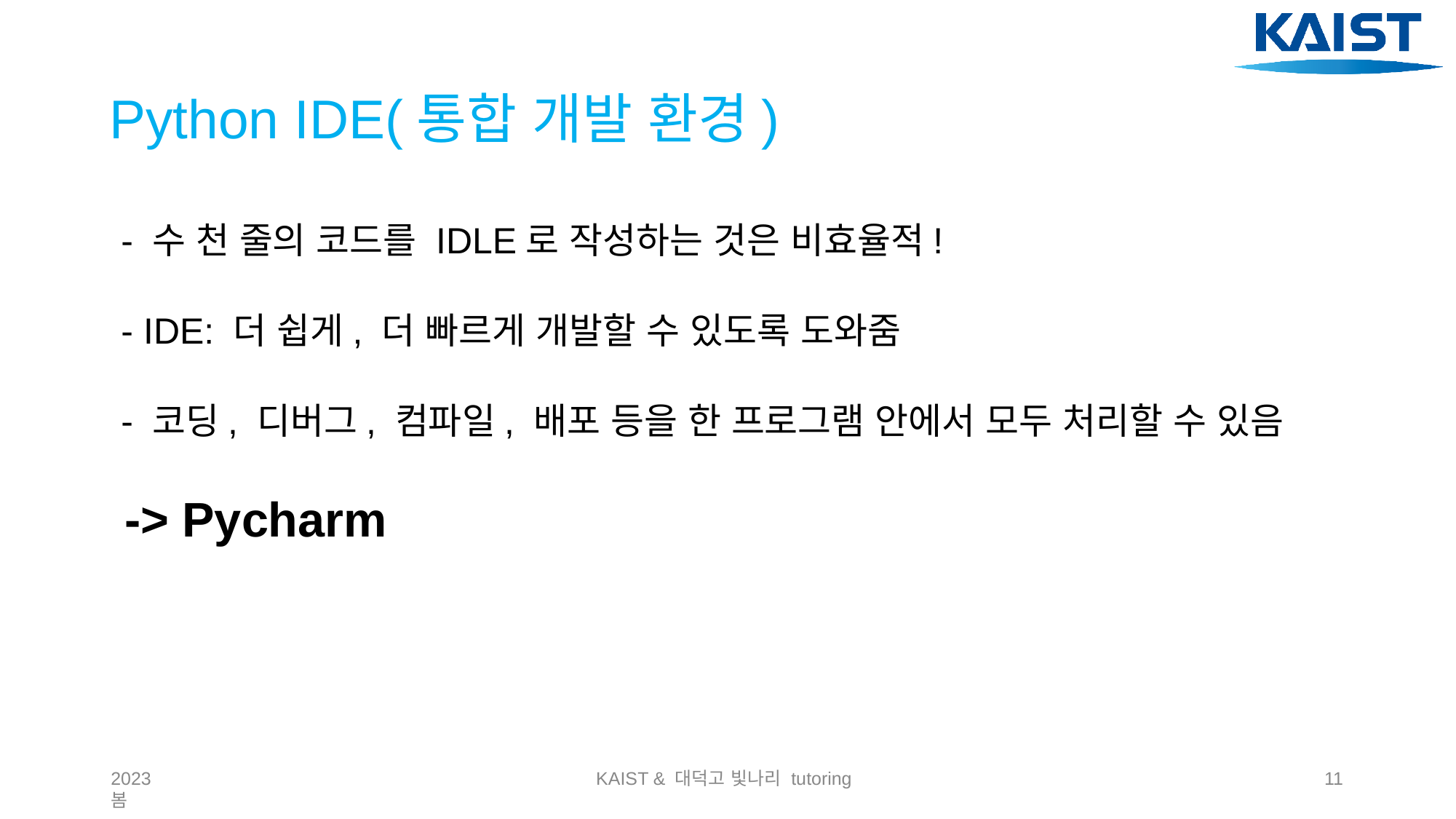

# Python IDE(통합 개발 환경)
 - 수 천 줄의 코드를 IDLE로 작성하는 것은 비효율적!

 - IDE: 더 쉽게, 더 빠르게 개발할 수 있도록 도와줌

 - 코딩, 디버그, 컴파일, 배포 등을 한 프로그램 안에서 모두 처리할 수 있음

 -> Pycharm
2023 봄
KAIST & 대덕고 빛나리 tutoring
11